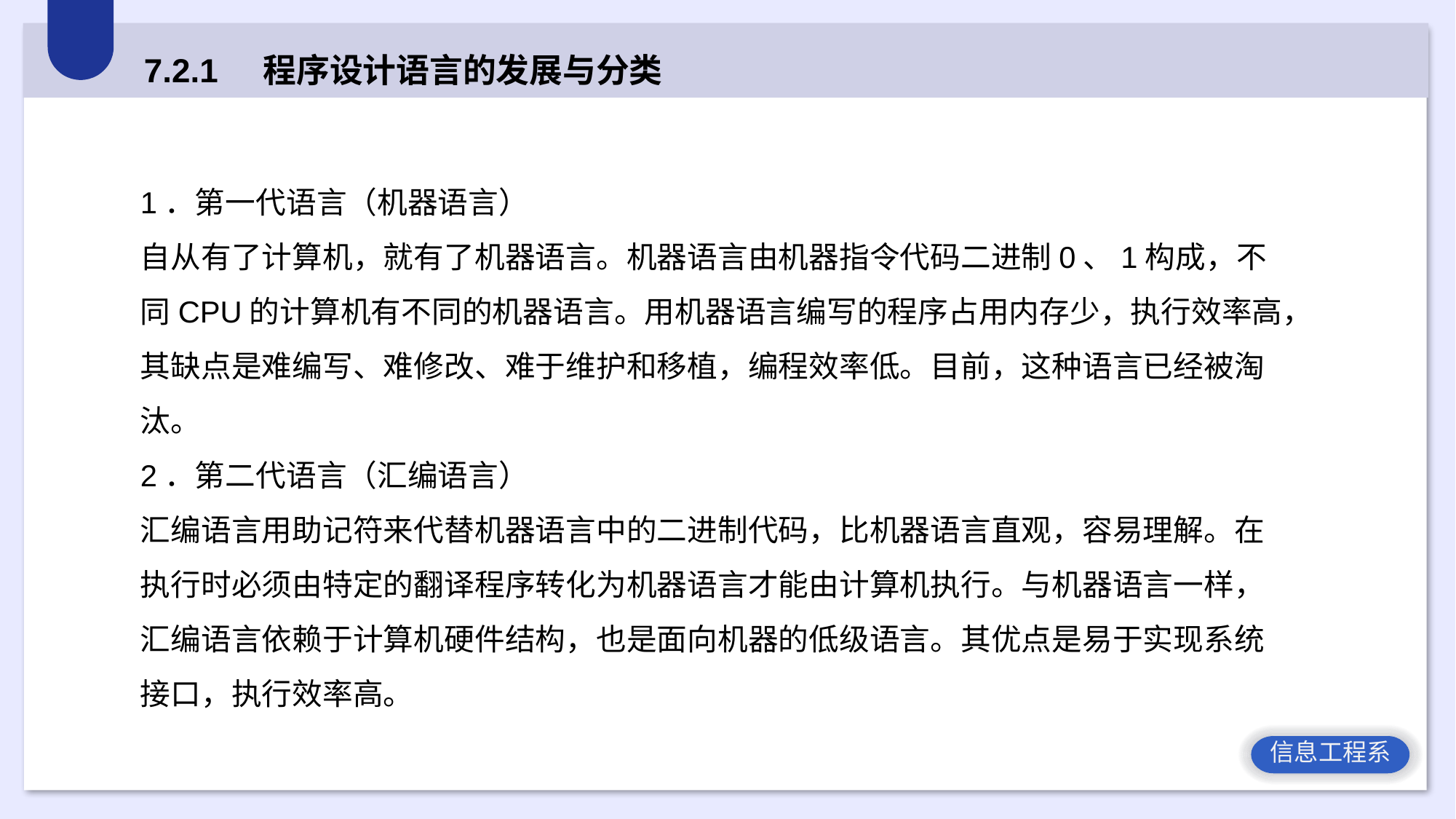

7.2.1    程序设计语言的发展与分类
1．第一代语言（机器语言）
自从有了计算机，就有了机器语言。机器语言由机器指令代码二进制0、1构成，不同CPU的计算机有不同的机器语言。用机器语言编写的程序占用内存少，执行效率高，其缺点是难编写、难修改、难于维护和移植，编程效率低。目前，这种语言已经被淘汰。
2．第二代语言（汇编语言）
汇编语言用助记符来代替机器语言中的二进制代码，比机器语言直观，容易理解。在执行时必须由特定的翻译程序转化为机器语言才能由计算机执行。与机器语言一样，汇编语言依赖于计算机硬件结构，也是面向机器的低级语言。其优点是易于实现系统接口，执行效率高。